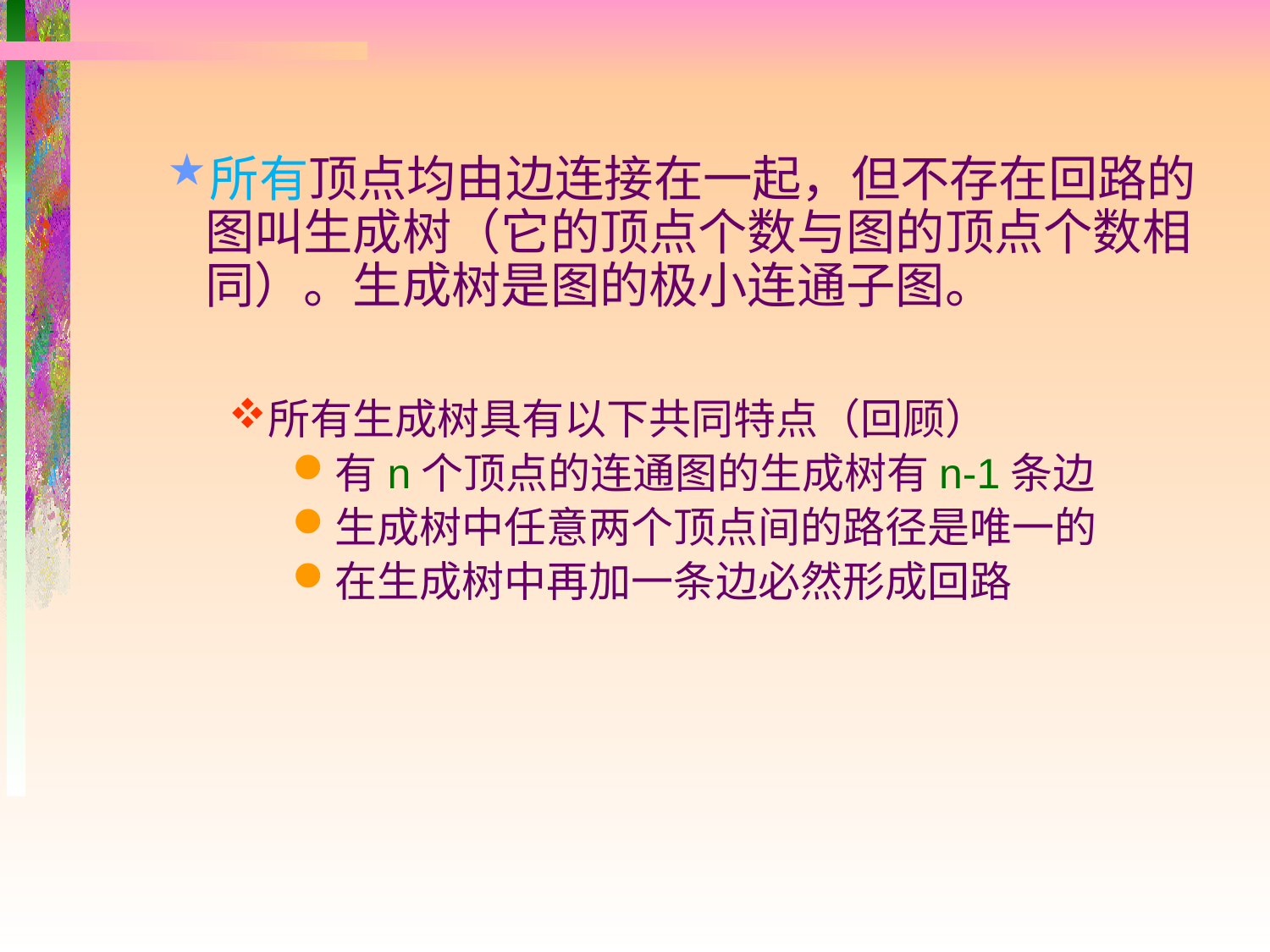

所有顶点均由边连接在一起，但不存在回路的图叫生成树（它的顶点个数与图的顶点个数相同）。生成树是图的极小连通子图。

所有生成树具有以下共同特点（回顾）
有n个顶点的连通图的生成树有n-1条边
生成树中任意两个顶点间的路径是唯一的
在生成树中再加一条边必然形成回路